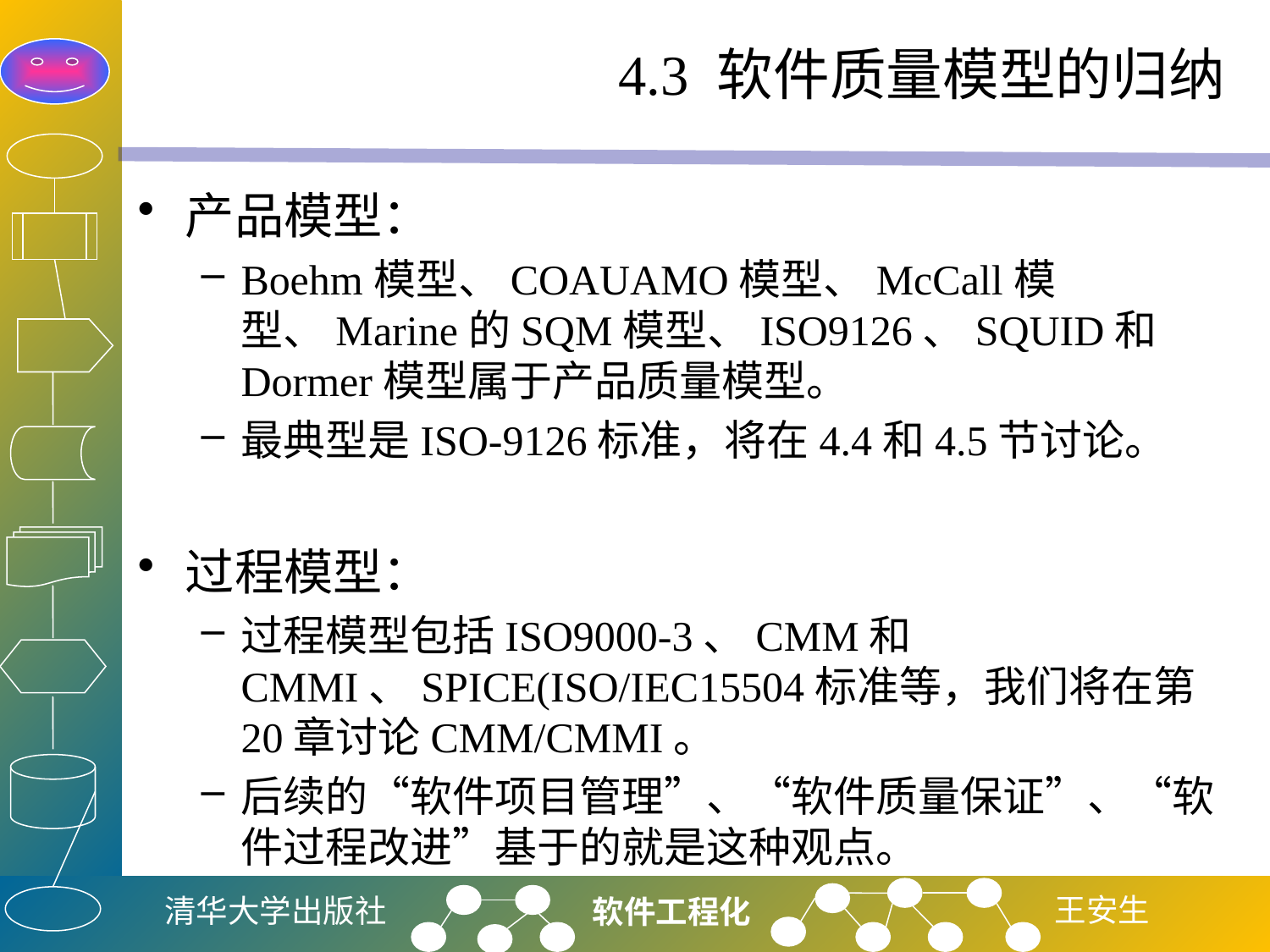

# 4.3 软件质量模型的归纳
产品模型：
Boehm模型、COAUAMO模型、McCall模型、Marine的SQM模型、ISO9126、SQUID和Dormer模型属于产品质量模型。
最典型是ISO-9126标准，将在4.4和4.5节讨论。

过程模型：
过程模型包括ISO9000-3、CMM和CMMI、SPICE(ISO/IEC15504标准等，我们将在第20章讨论CMM/CMMI。
后续的“软件项目管理”、“软件质量保证”、“软件过程改进”基于的就是这种观点。